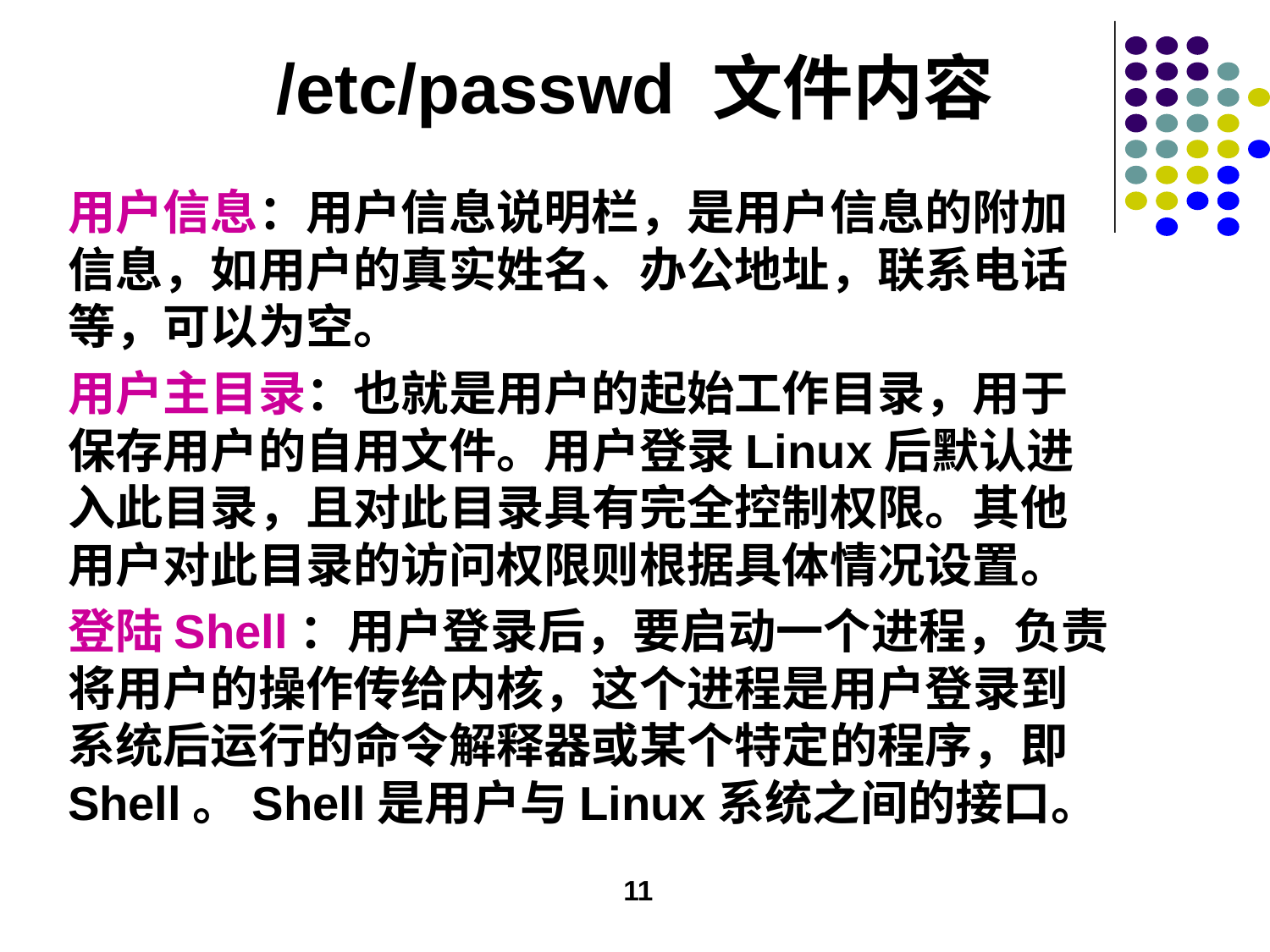

# /etc/passwd 文件内容
用户信息：用户信息说明栏，是用户信息的附加信息，如用户的真实姓名、办公地址，联系电话等，可以为空。
用户主目录：也就是用户的起始工作目录，用于保存用户的自用文件。用户登录Linux后默认进入此目录，且对此目录具有完全控制权限。其他用户对此目录的访问权限则根据具体情况设置。
登陆Shell：用户登录后，要启动一个进程，负责将用户的操作传给内核，这个进程是用户登录到系统后运行的命令解释器或某个特定的程序，即Shell。Shell是用户与Linux系统之间的接口。

11